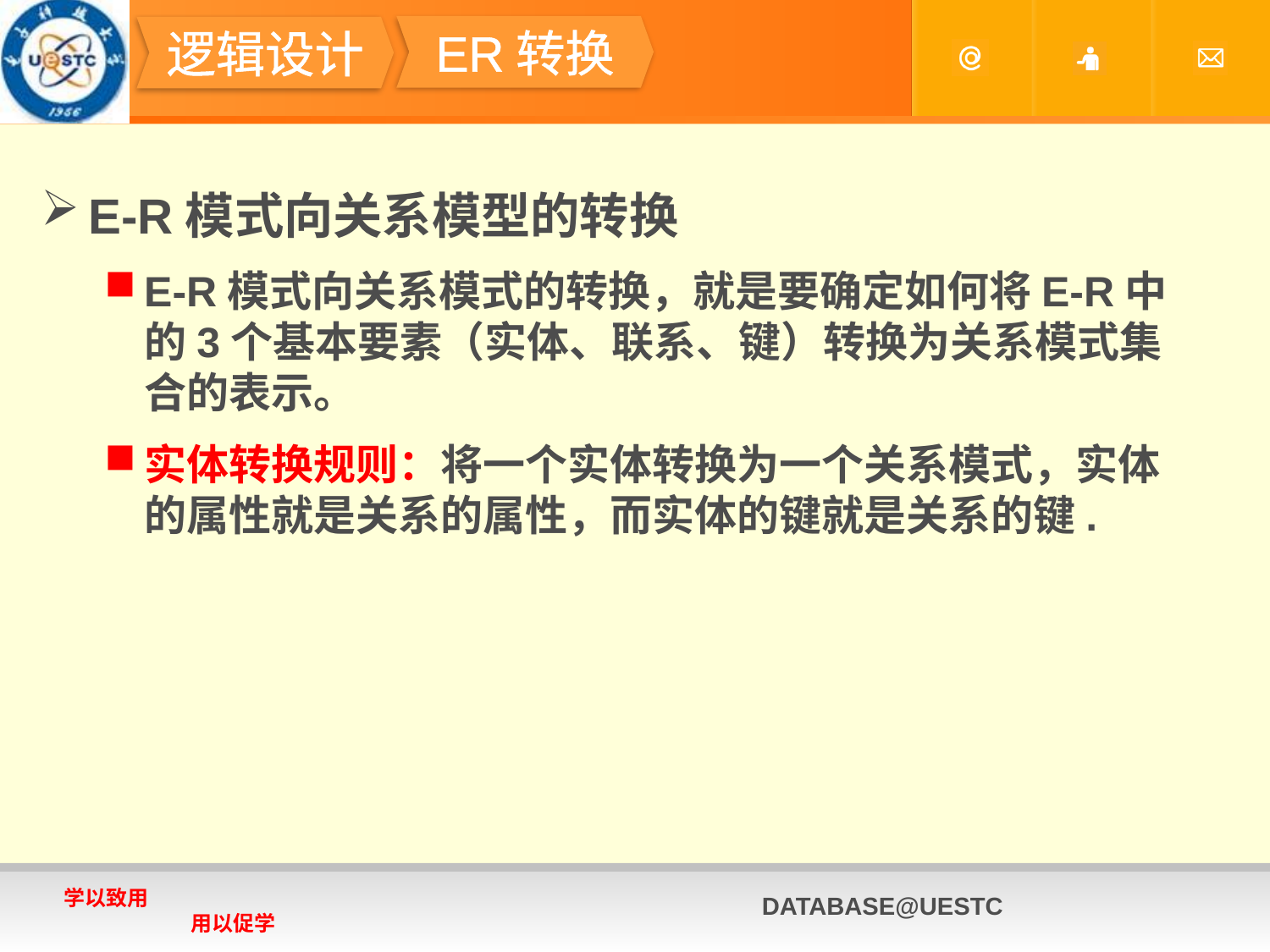

#
ER转换
逻辑设计
E-R模式向关系模型的转换
E-R模式向关系模式的转换，就是要确定如何将E-R中的3个基本要素（实体、联系、键）转换为关系模式集合的表示。
实体转换规则：将一个实体转换为一个关系模式，实体的属性就是关系的属性，而实体的键就是关系的键.